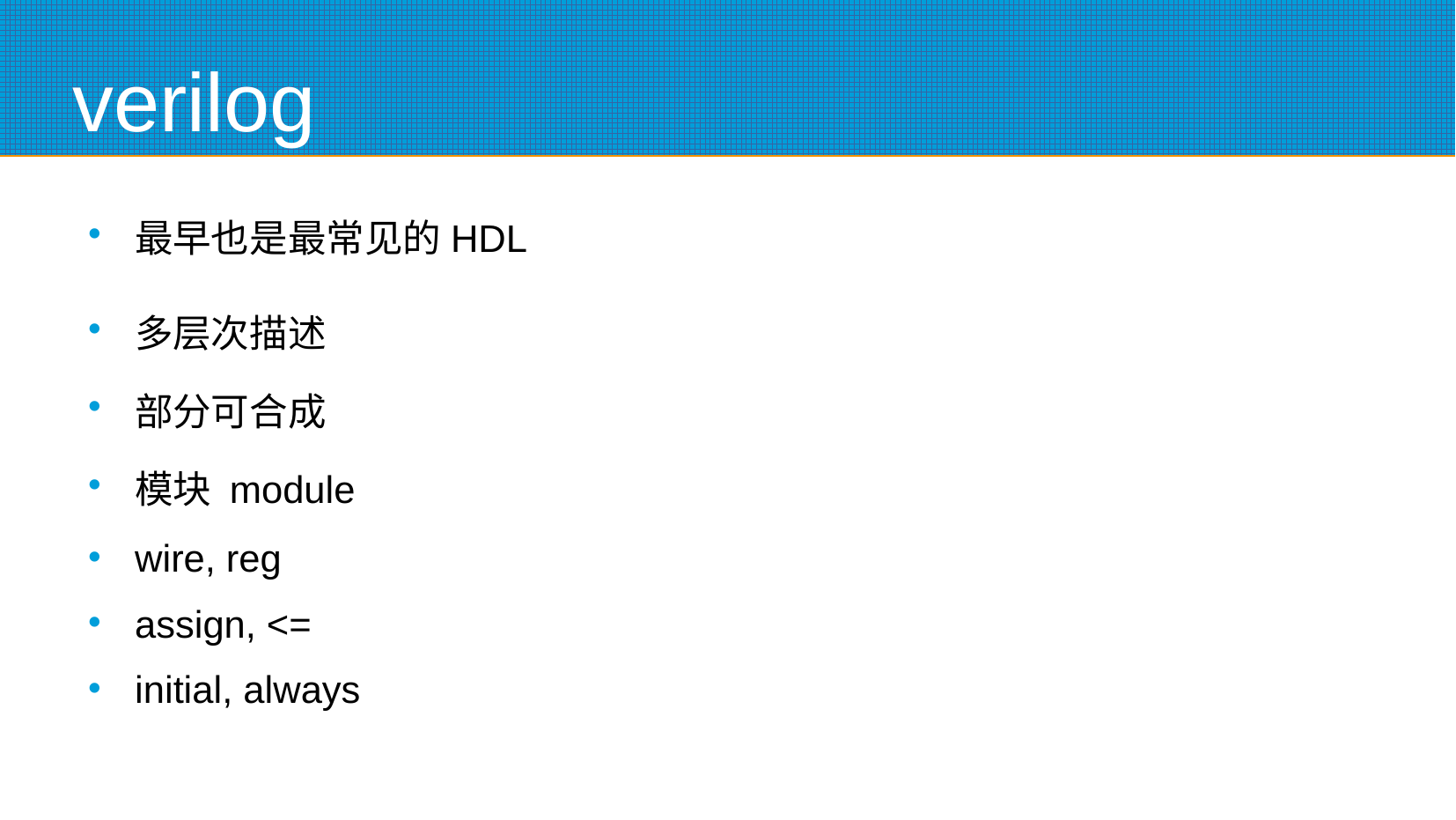

# verilog
最早也是最常见的HDL
多层次描述
部分可合成
模块 module
wire, reg
assign, <=
initial, always